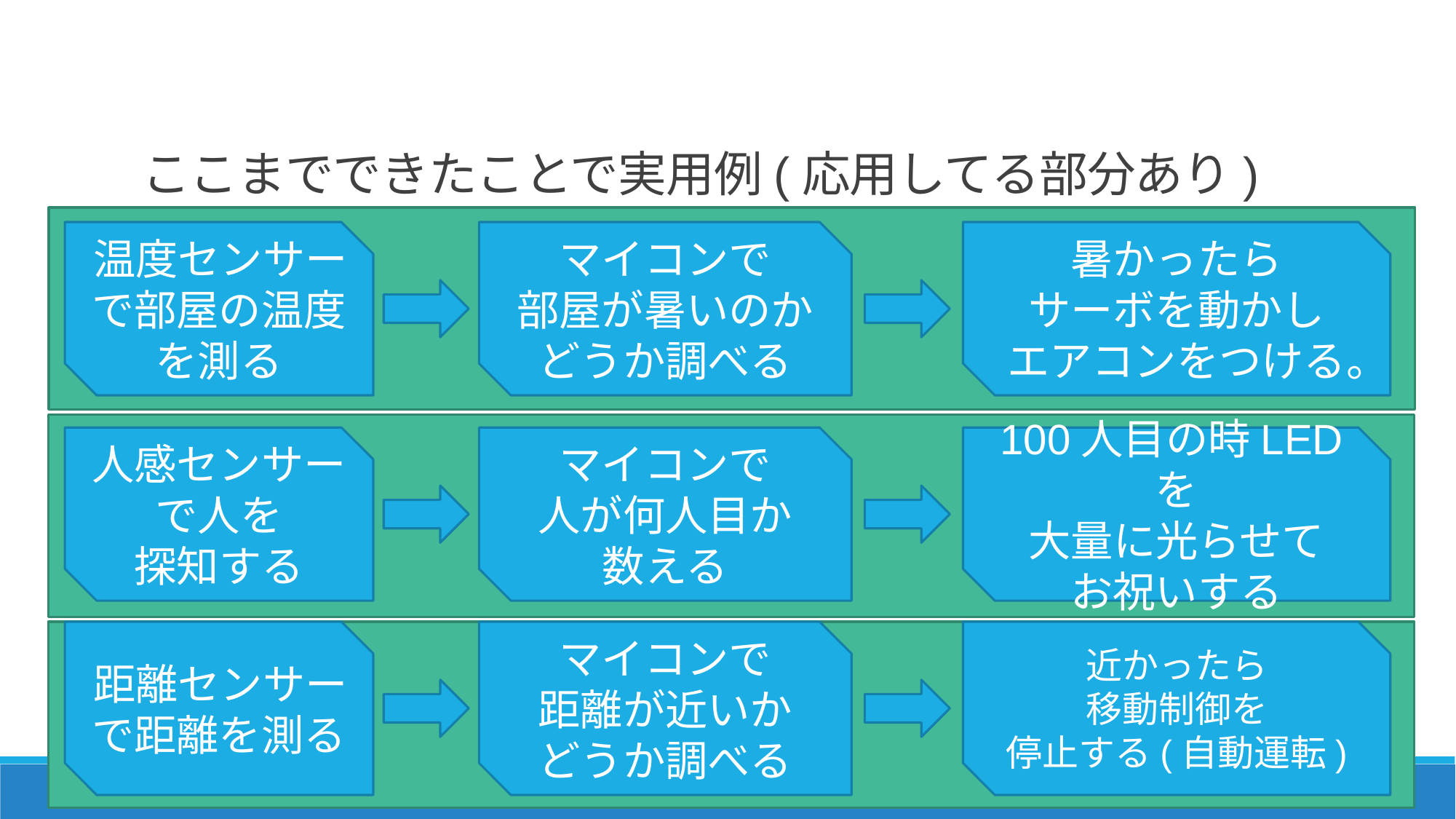

# ここまでできたことで実用例(応用してる部分あり)

暑かったら
サーボを動かし
エアコンをつける。
温度センサーで部屋の温度を測る
マイコンで
部屋が暑いのか
どうか調べる

マイコンで
人が何人目か
数える
100人目の時LEDを
大量に光らせて
お祝いする
人感センサー
で人を
探知する

マイコンで
距離が近いか
どうか調べる
近かったら
移動制御を
停止する(自動運転)
距離センサーで距離を測る